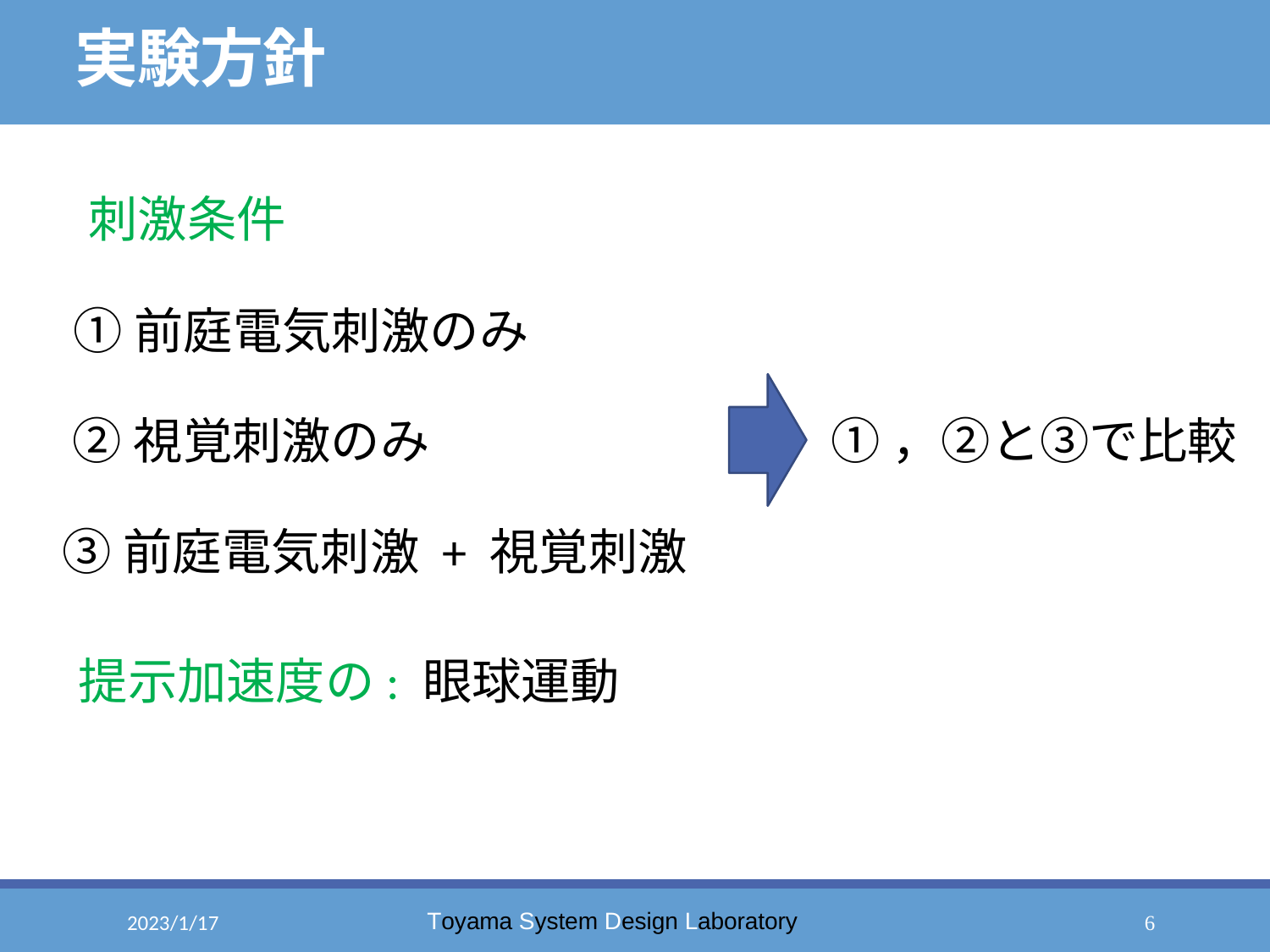

# 実験方針
刺激条件
①前庭電気刺激のみ

②視覚刺激のみ
①，②と③で比較
③前庭電気刺激 + 視覚刺激
提示加速度の: 眼球運動
2023/1/17
6